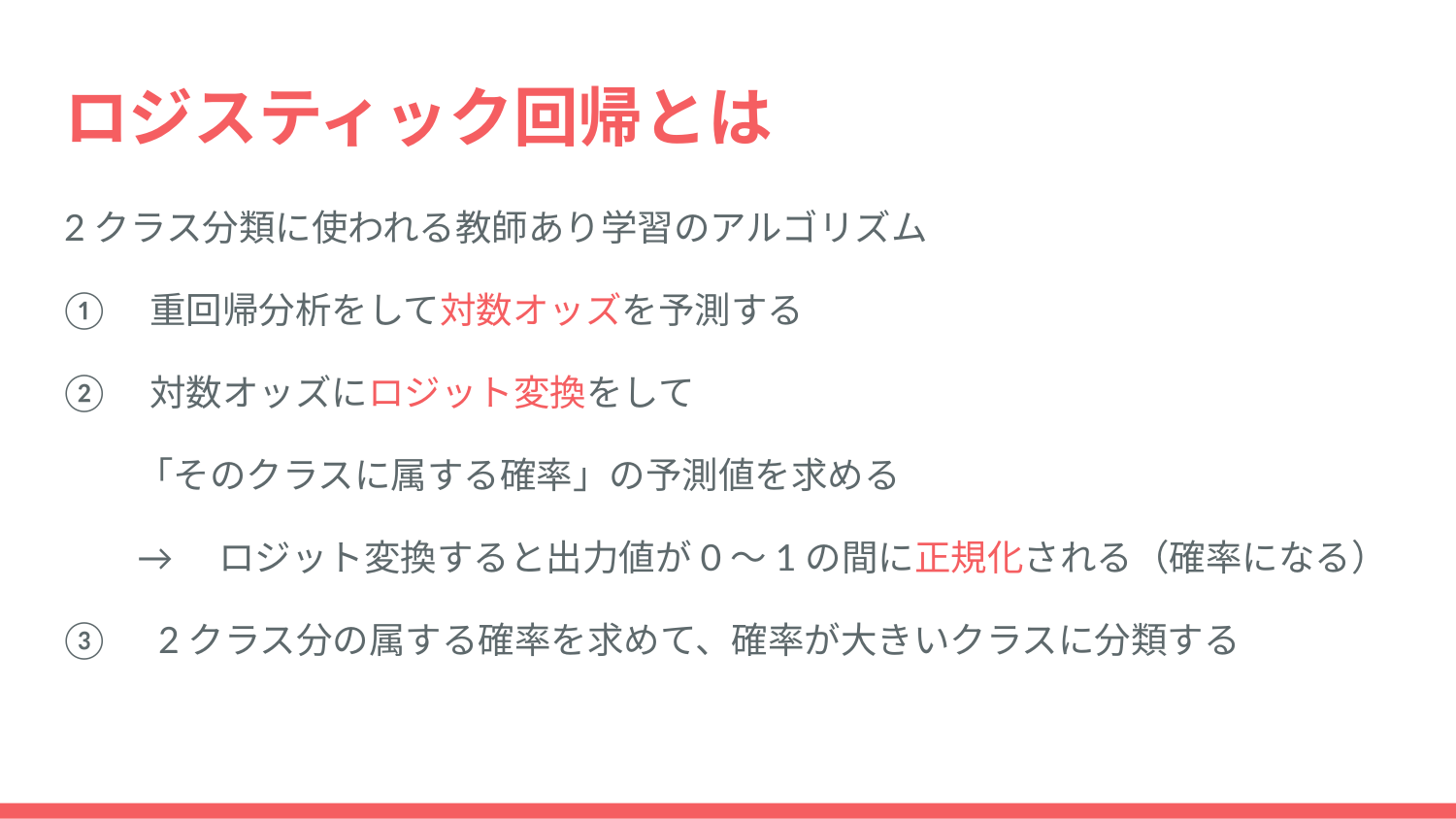

# ロジスティック回帰とは
2クラス分類に使われる教師あり学習のアルゴリズム
①　重回帰分析をして対数オッズを予測する
②　対数オッズにロジット変換をして
「そのクラスに属する確率」の予測値を求める
→　ロジット変換すると出力値が0〜1の間に正規化される（確率になる）
③　2クラス分の属する確率を求めて、確率が大きいクラスに分類する